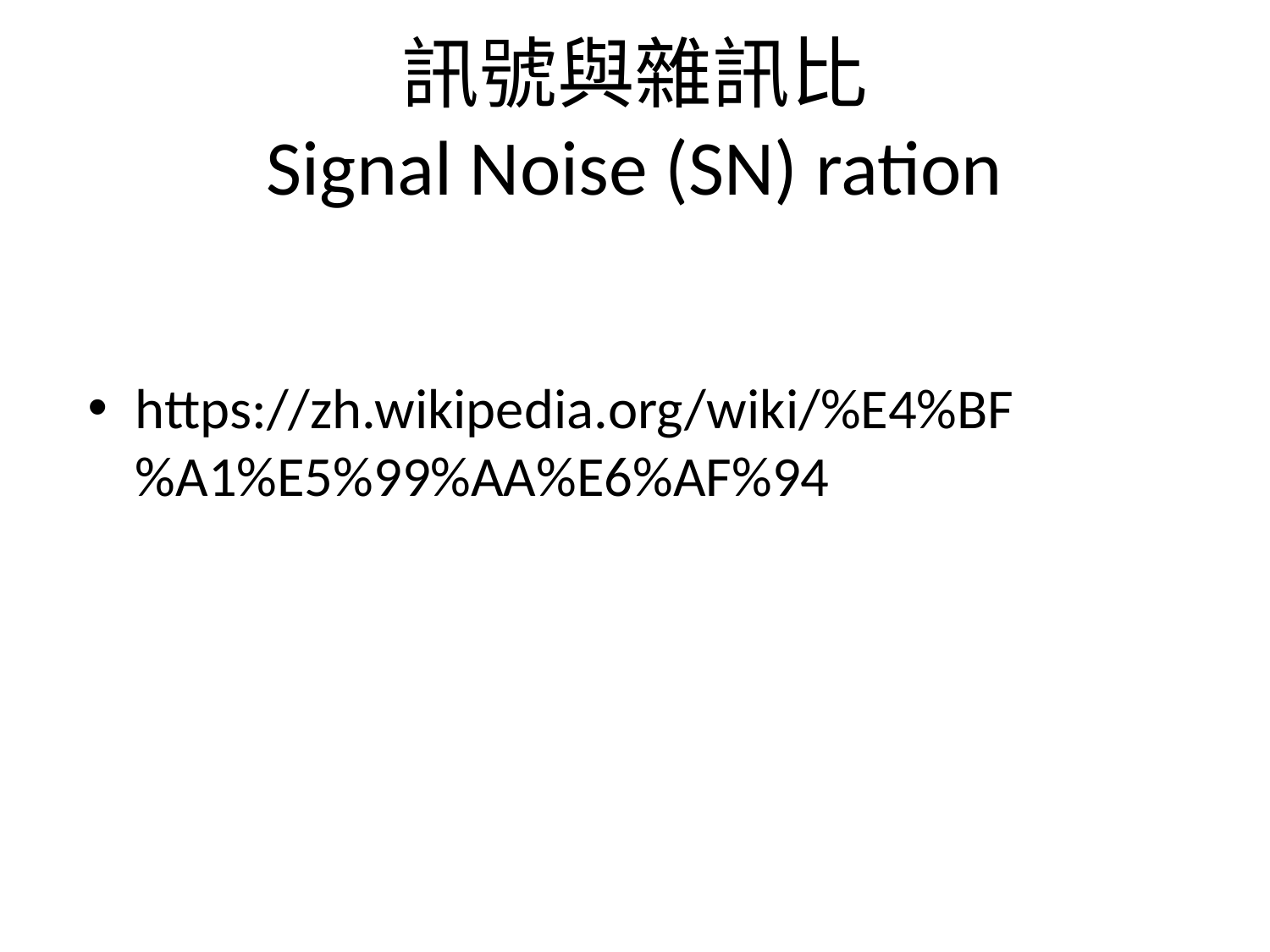

# 訊號與雜訊比 Signal Noise (SN) ration
https://zh.wikipedia.org/wiki/%E4%BF%A1%E5%99%AA%E6%AF%94